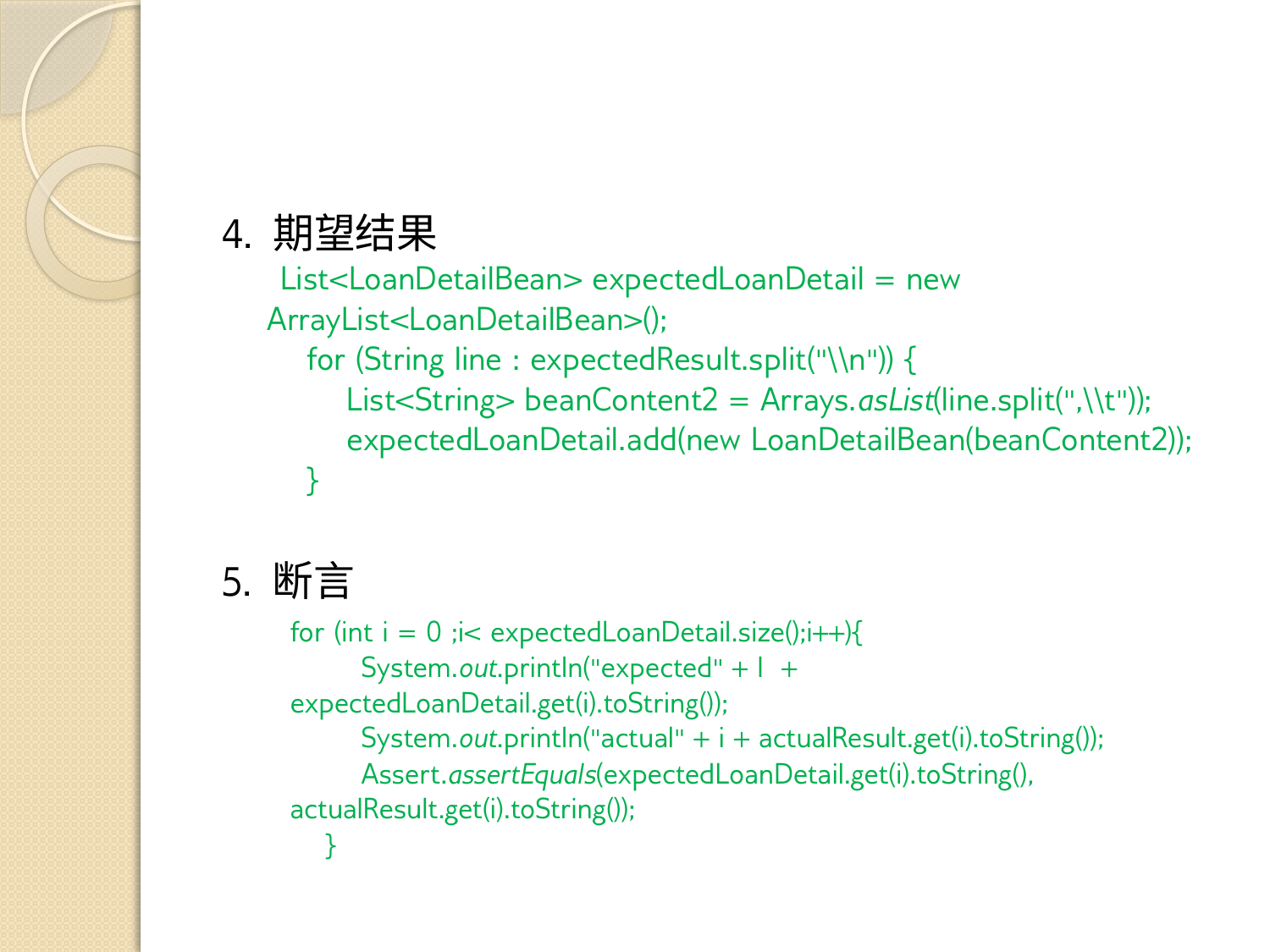

4. 期望结果
 List<LoanDetailBean> expectedLoanDetail = new ArrayList<LoanDetailBean>();
    for (String line : expectedResult.split("\\n")) {
        List<String> beanContent2 = Arrays.asList(line.split(",\\t"));
        expectedLoanDetail.add(new LoanDetailBean(beanContent2));
    }
5. 断言
	for (int i = 0 ;i< expectedLoanDetail.size();i++){
        System.out.println("expected" + I  + expectedLoanDetail.get(i).toString());
        System.out.println("actual" + i + actualResult.get(i).toString());
        Assert.assertEquals(expectedLoanDetail.get(i).toString(), actualResult.get(i).toString());
    }